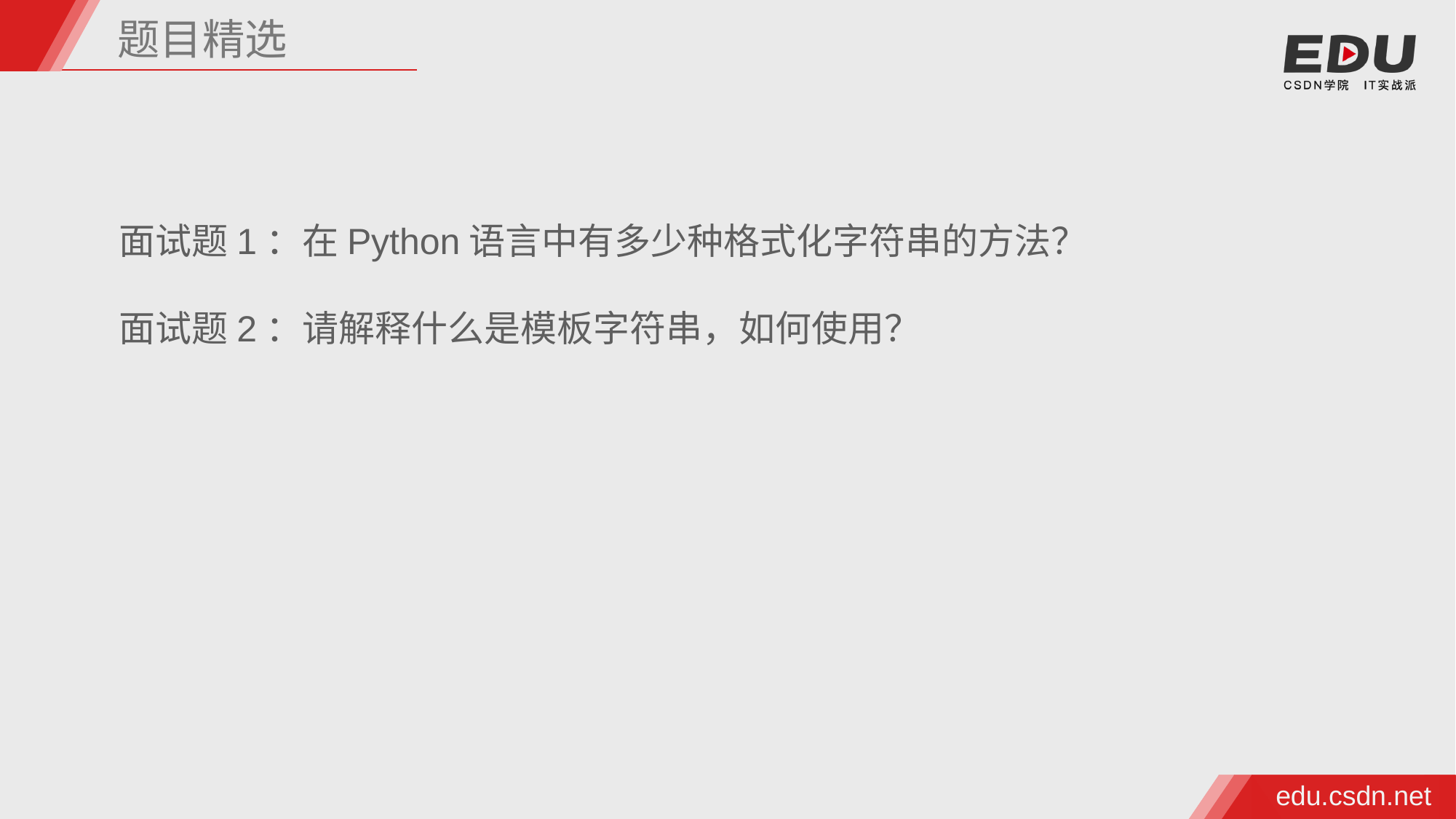

题目精选
面试题1：在Python语言中有多少种格式化字符串的方法？
面试题2：请解释什么是模板字符串，如何使用？
edu.csdn.net